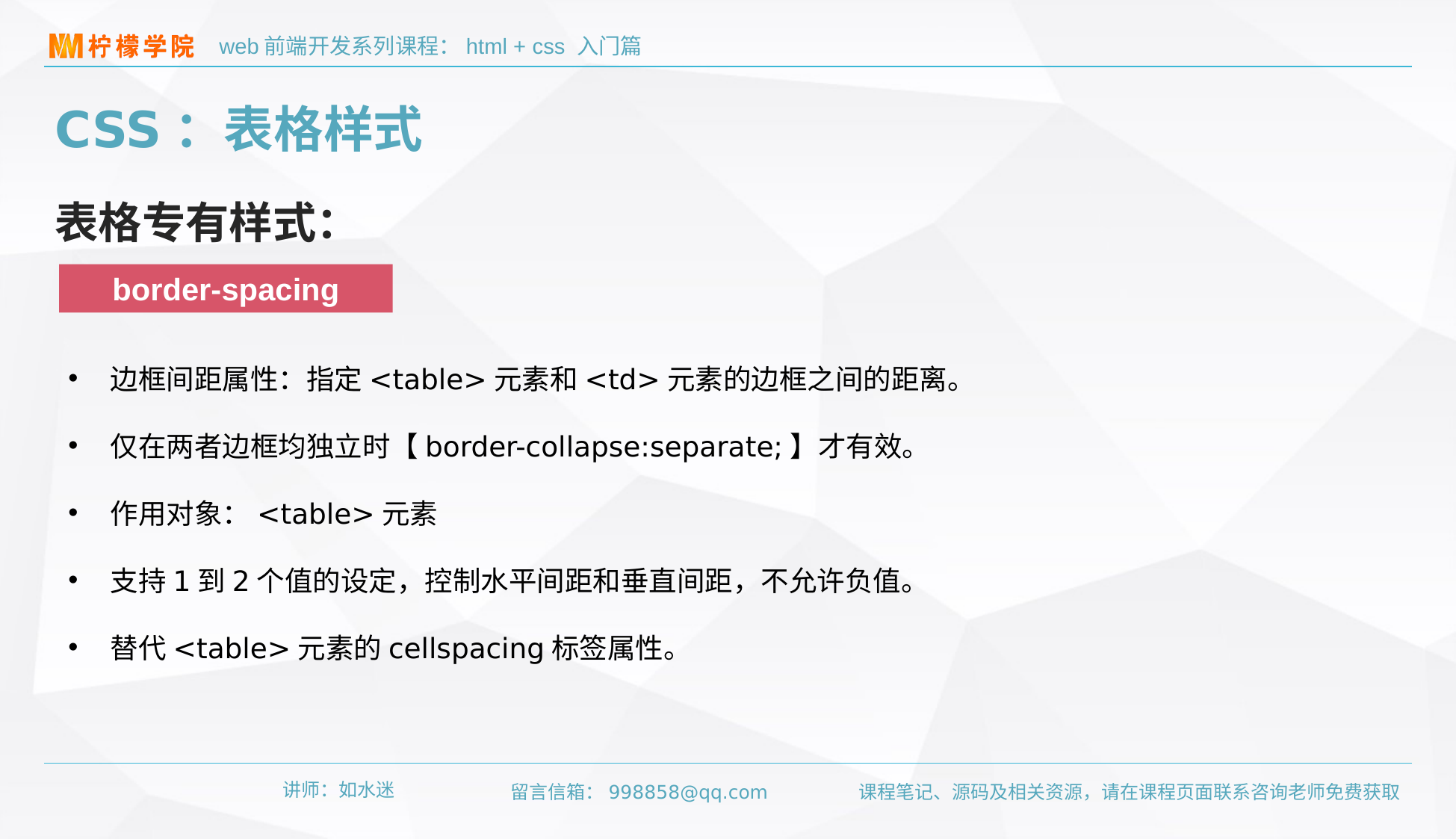

CSS：表格样式
表格专有样式：
border-spacing
边框间距属性：指定<table>元素和<td>元素的边框之间的距离。
仅在两者边框均独立时【border-collapse:separate;】才有效。
作用对象：<table>元素
支持1到2个值的设定，控制水平间距和垂直间距，不允许负值。
替代<table>元素的cellspacing标签属性。